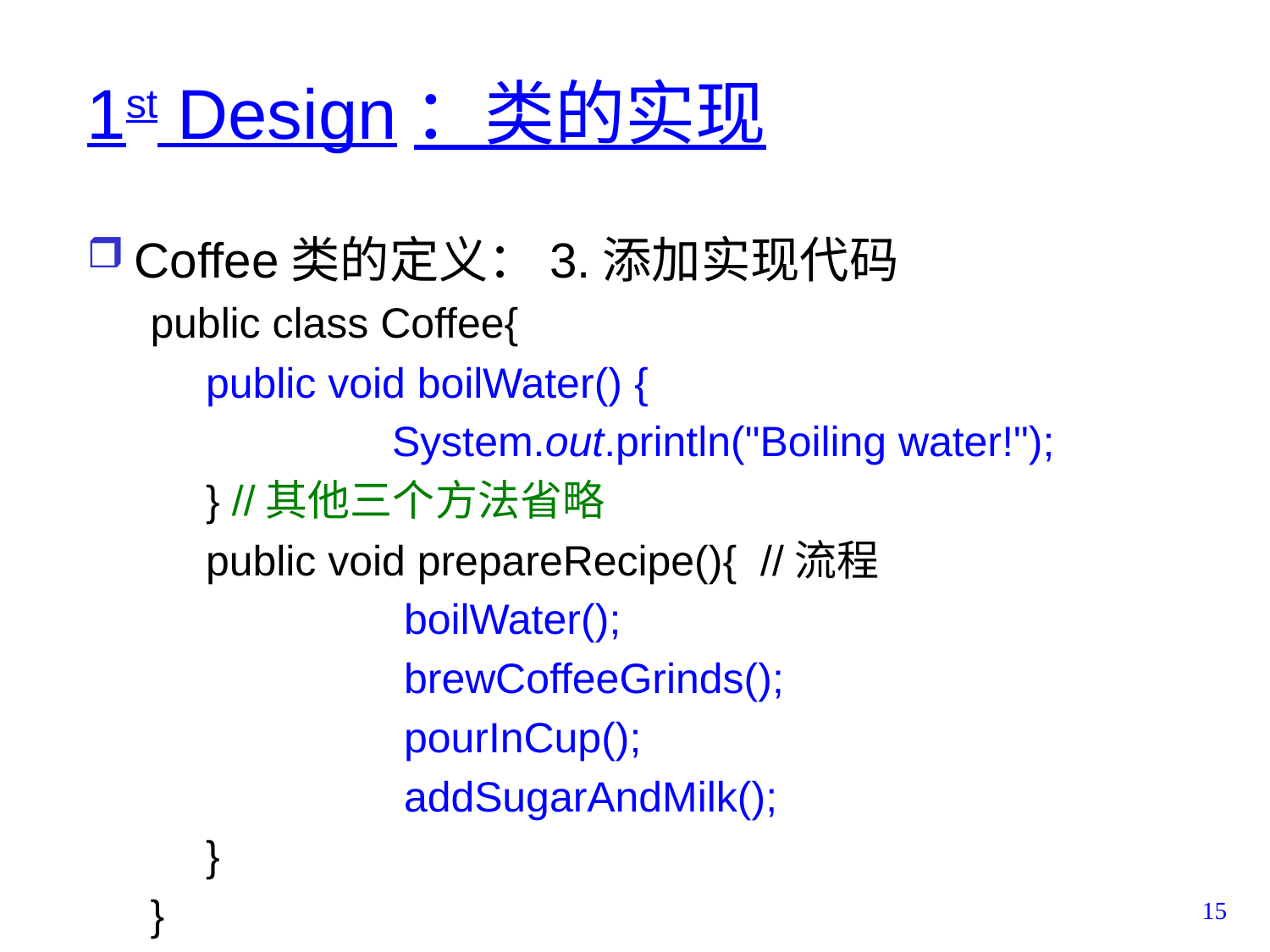

# 1st Design：类的实现
Coffee类的定义：3.添加实现代码
public class Coffee{
public void boilWater() {
	     System.out.println("Boiling water!");
} //其他三个方法省略
public void prepareRecipe(){  //流程
	      boilWater();
	      brewCoffeeGrinds();
	      pourInCup();
	      addSugarAndMilk();
}
}

15